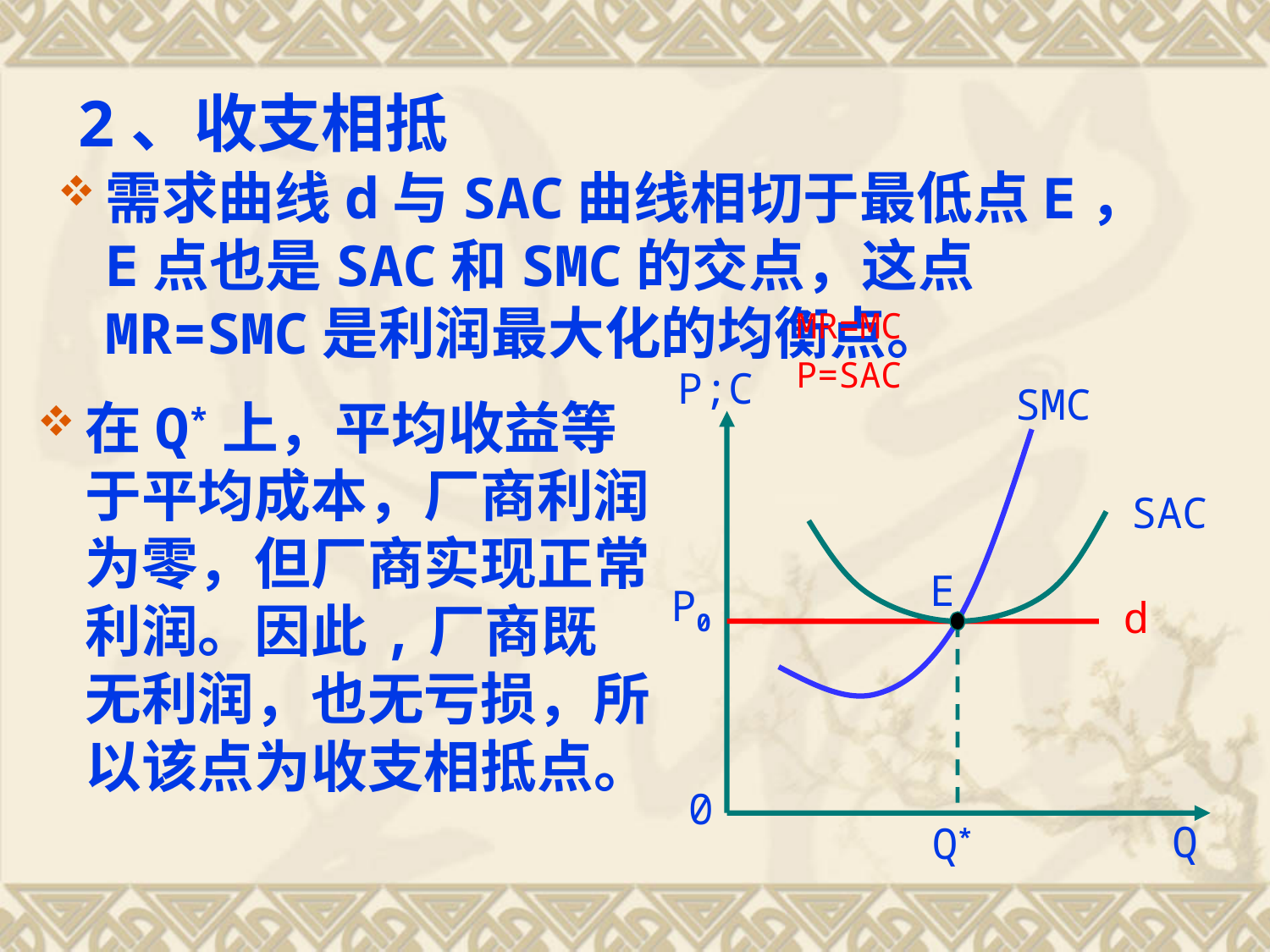

2、收支相抵
需求曲线d与SAC曲线相切于最低点E，E点也是SAC和SMC的交点，这点MR=SMC是利润最大化的均衡点。
MR=MC
P=SAC

P;C
SMC
在Q*上，平均收益等于平均成本，厂商利润为零，但厂商实现正常利润。因此,厂商既无利润，也无亏损，所以该点为收支相抵点。

SAC

E
P0
d

0

Q*
Q